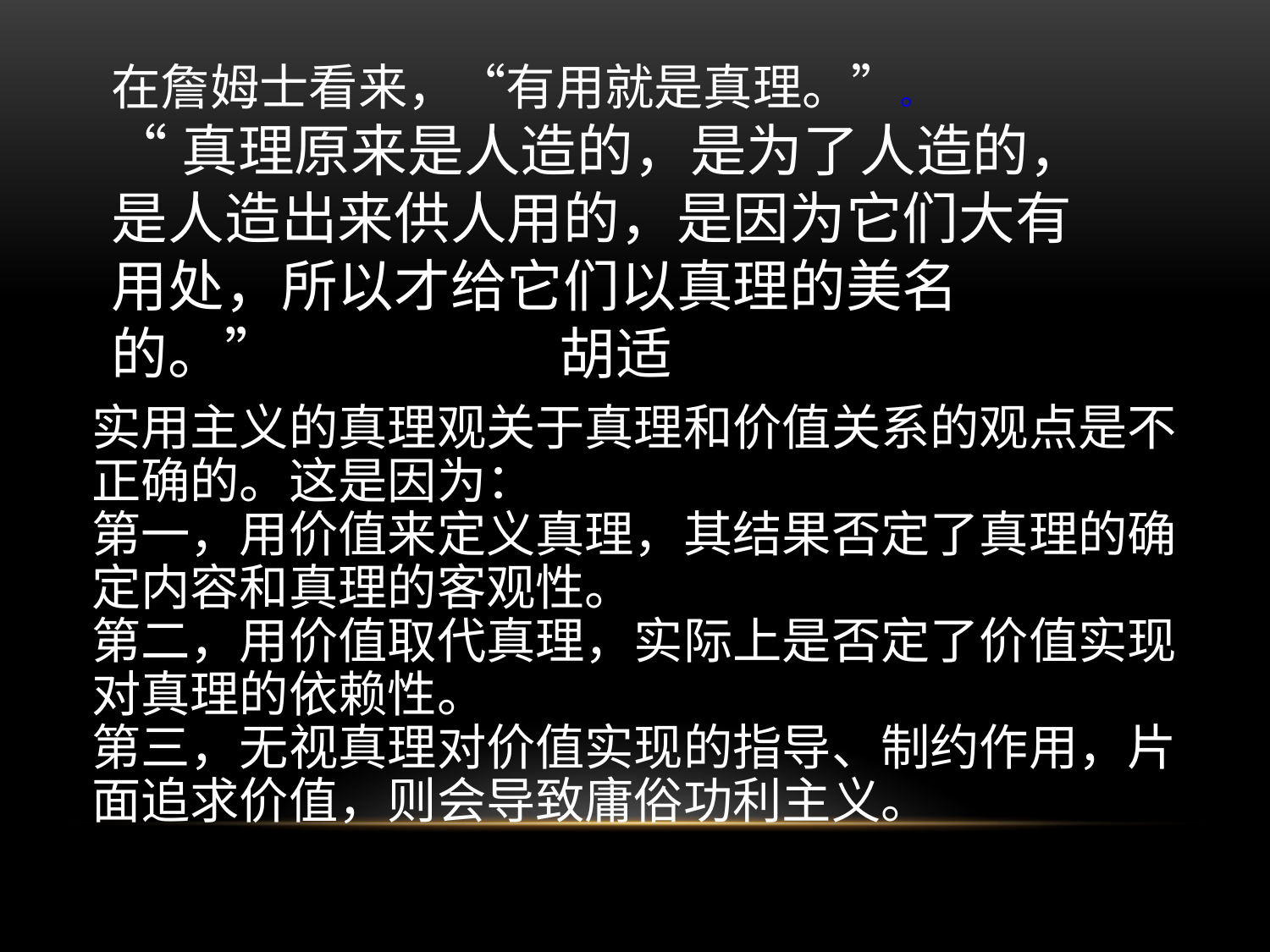

在詹姆士看来，“有用就是真理。”。
“真理原来是人造的，是为了人造的，是人造出来供人用的，是因为它们大有用处，所以才给它们以真理的美名的。”                      胡适

实用主义的真理观关于真理和价值关系的观点是不正确的。这是因为：
第一，用价值来定义真理，其结果否定了真理的确定内容和真理的客观性。
第二，用价值取代真理，实际上是否定了价值实现对真理的依赖性。
第三，无视真理对价值实现的指导、制约作用，片面追求价值，则会导致庸俗功利主义。